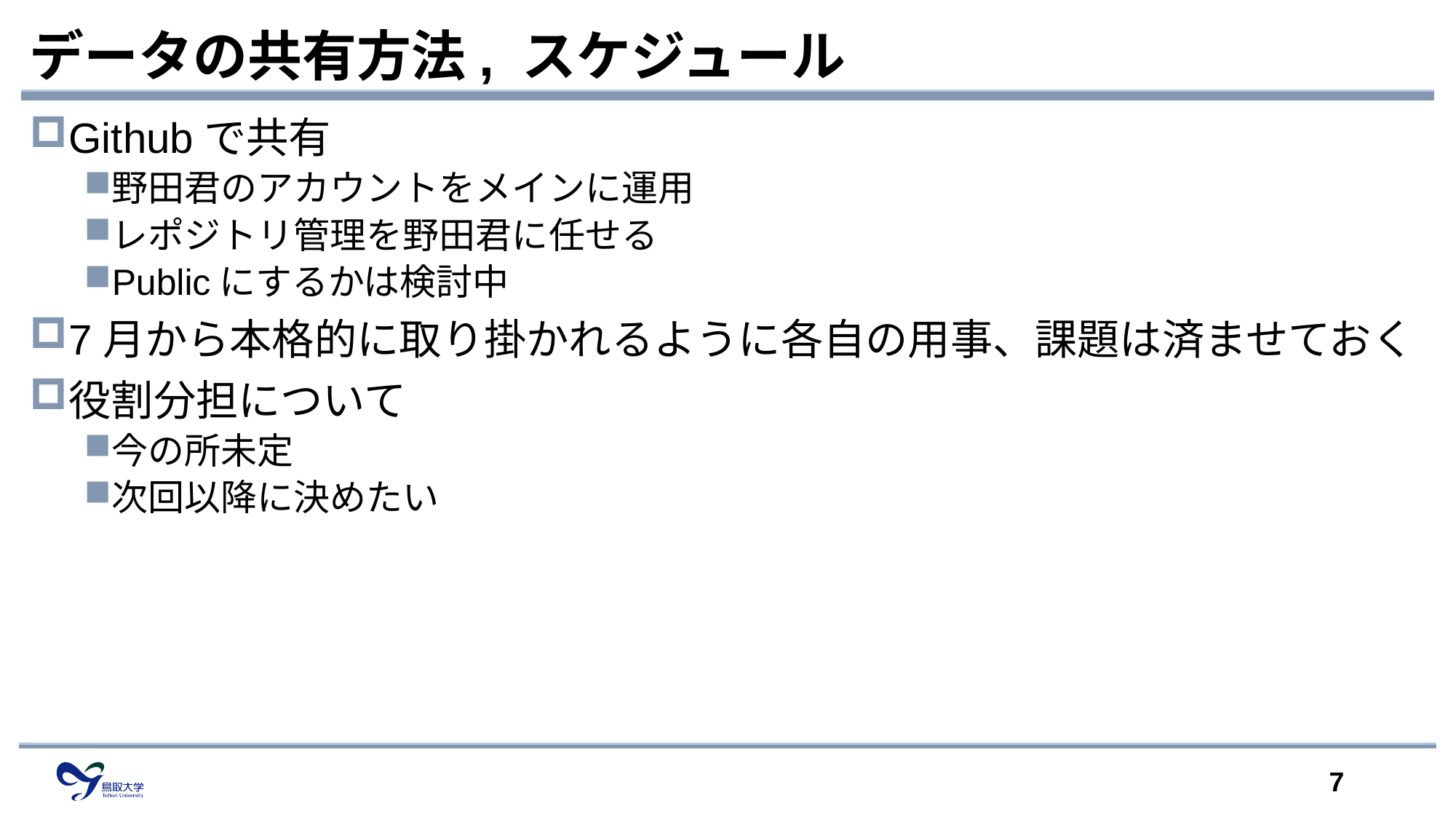

# データの共有方法, スケジュール
Githubで共有
野田君のアカウントをメインに運用
レポジトリ管理を野田君に任せる
Publicにするかは検討中
7月から本格的に取り掛かれるように各自の用事、課題は済ませておく
役割分担について
今の所未定
次回以降に決めたい
7